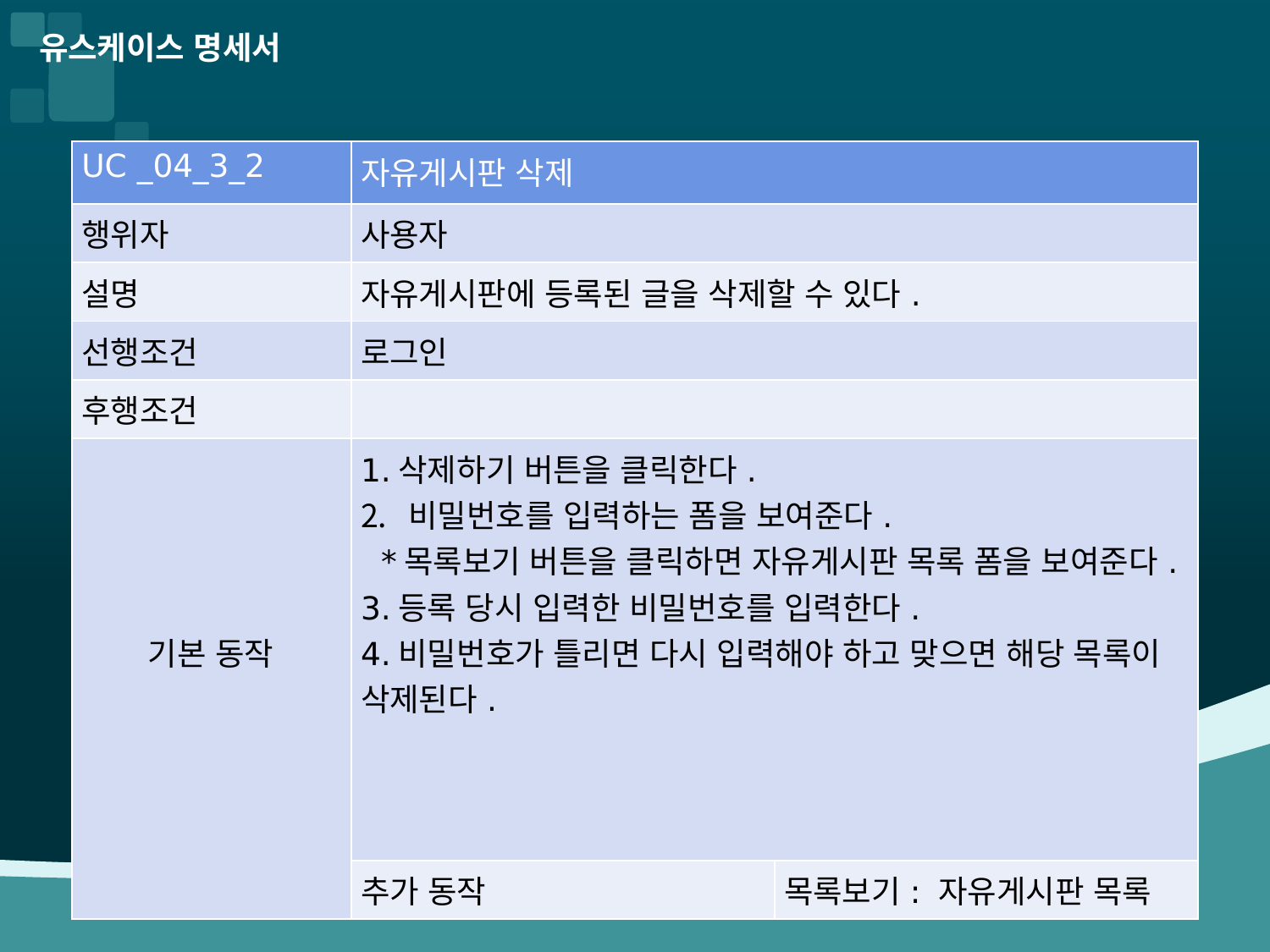

유스케이스 명세서
| UC \_04\_3\_2 | 자유게시판 삭제 |  |
| --- | --- | --- |
| 행위자 | 사용자 |  |
| 설명 | 자유게시판에 등록된 글을 삭제할 수 있다. |  |
| 선행조건 | 로그인 |  |
| 후행조건 |  |  |
| 기본 동작 | 1.삭제하기 버튼을 클릭한다. 비밀번호를 입력하는 폼을 보여준다. \*목록보기 버튼을 클릭하면 자유게시판 목록 폼을 보여준다. 3.등록 당시 입력한 비밀번호를 입력한다. 4.비밀번호가 틀리면 다시 입력해야 하고 맞으면 해당 목록이 삭제된다. | System 행위 |
|  | 추가 동작 | 목록보기: 자유게시판 목록 |